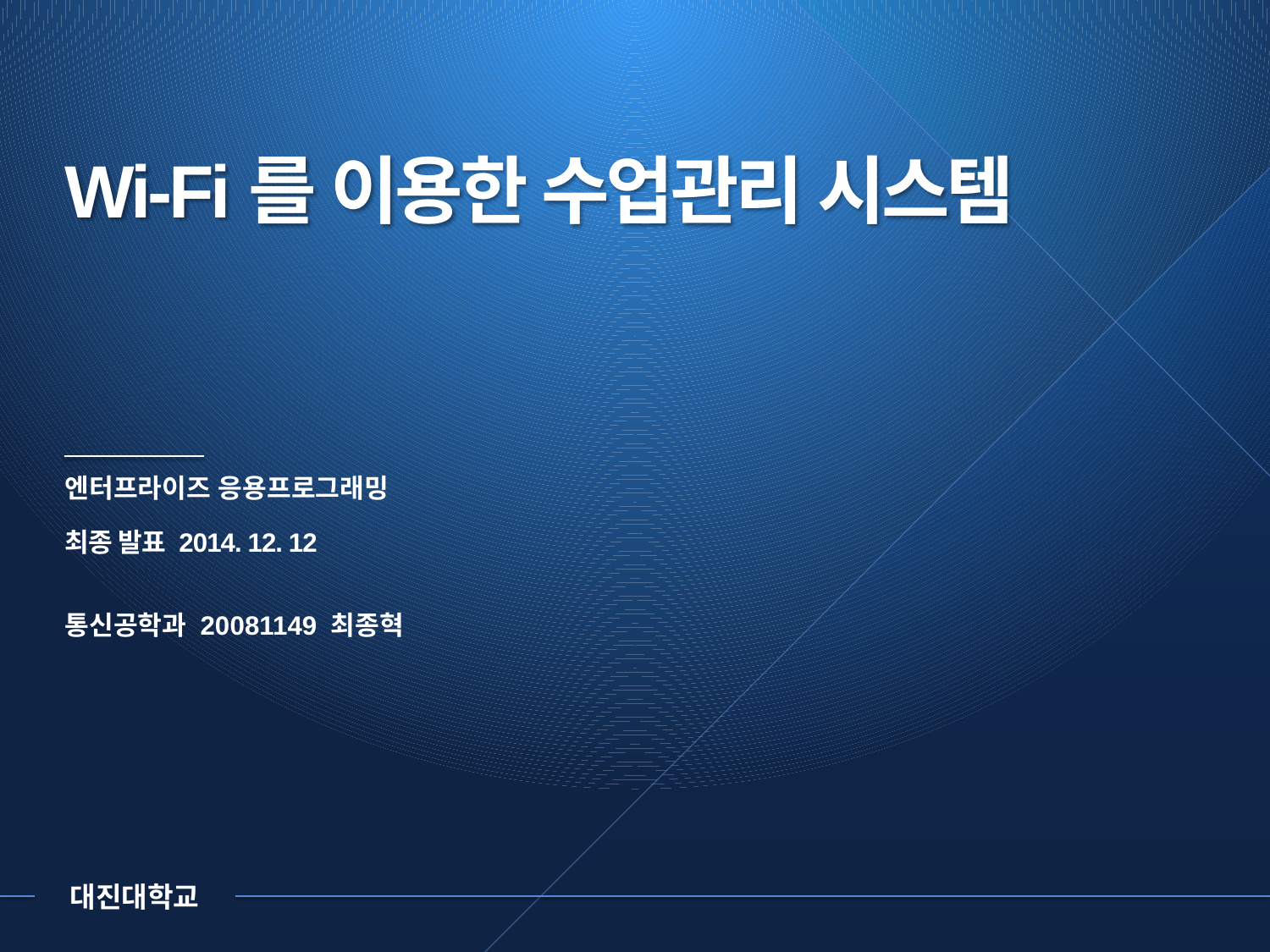

# Wi-Fi를 이용한 수업관리 시스템
엔터프라이즈 응용프로그래밍
최종 발표 2014. 12. 12
통신공학과 20081149 최종혁